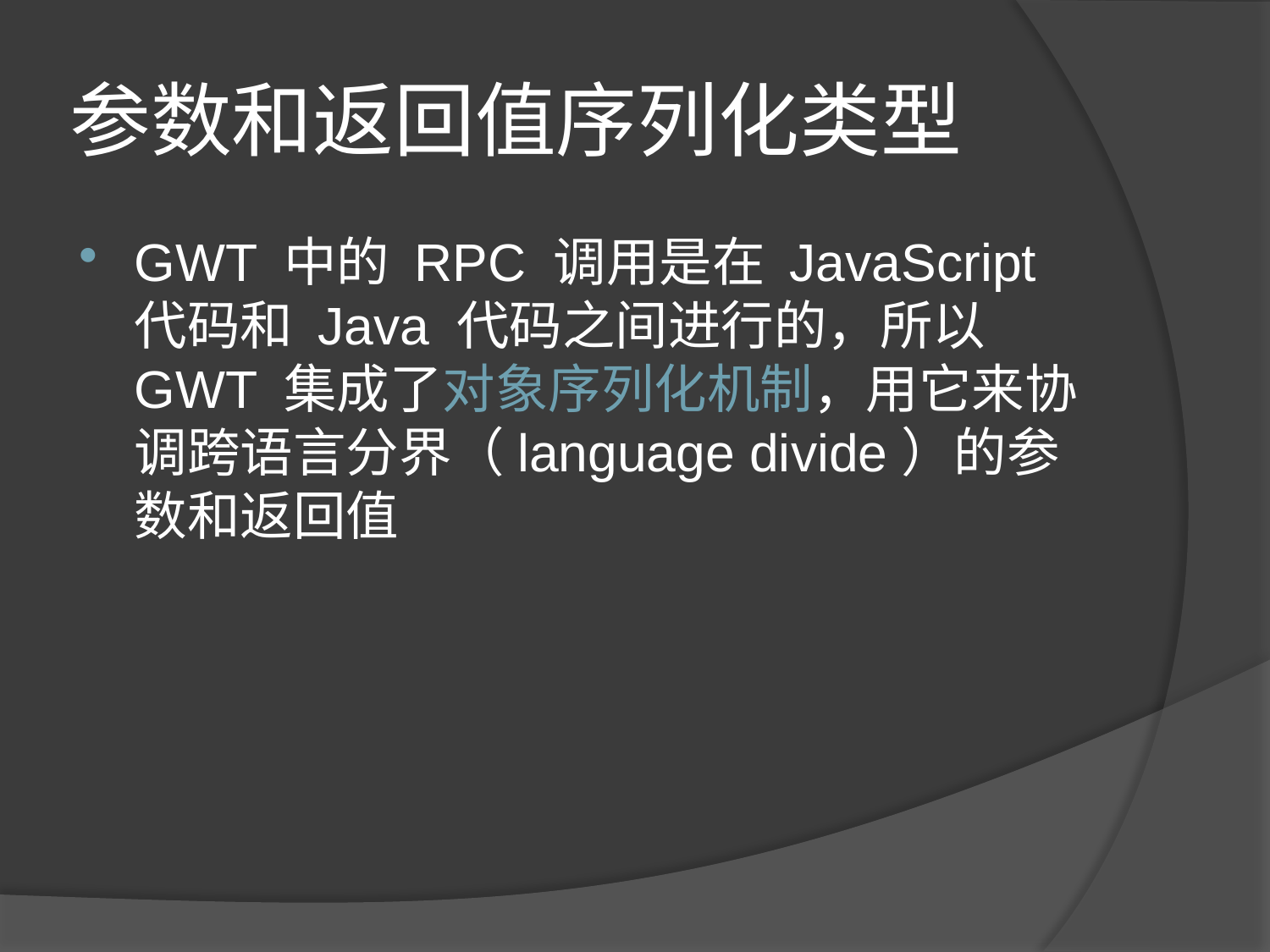

# 参数和返回值序列化类型
GWT 中的 RPC 调用是在 JavaScript 代码和 Java 代码之间进行的，所以 GWT 集成了对象序列化机制，用它来协调跨语言分界（language divide）的参数和返回值